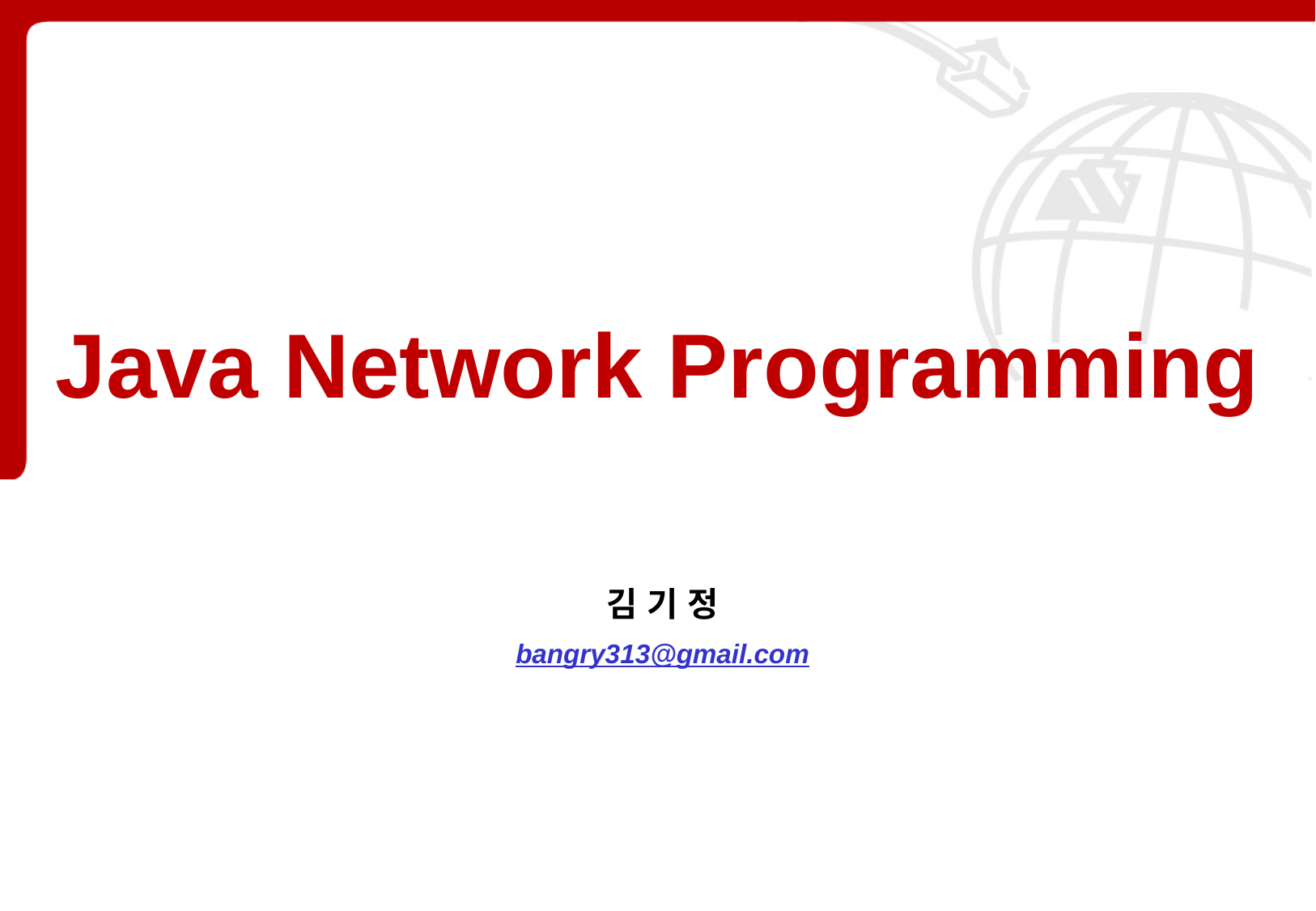

Java Network Programming
김 기 정
bangry313@gmail.com